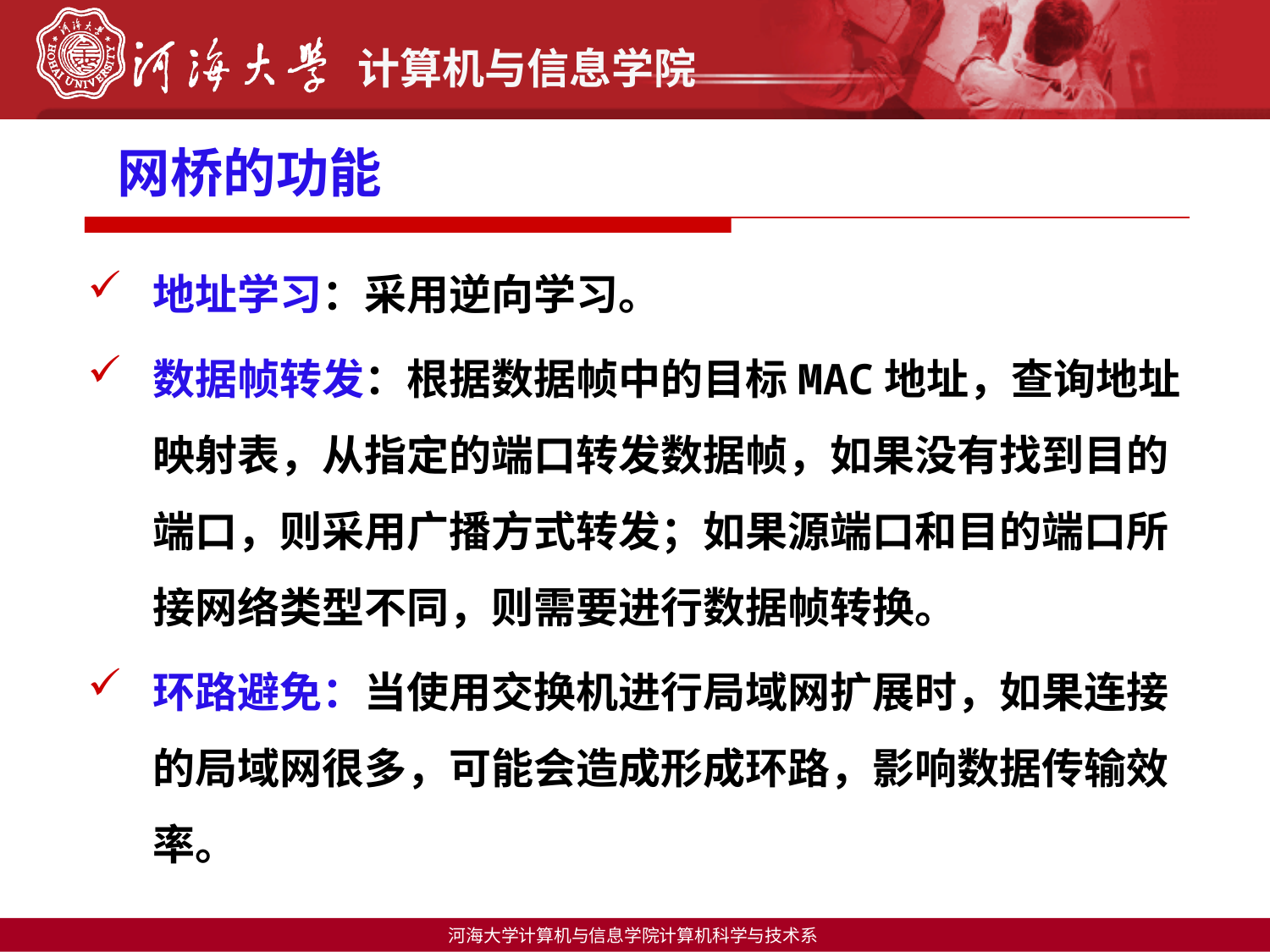

# 网桥的功能
地址学习：采用逆向学习。
数据帧转发：根据数据帧中的目标MAC地址，查询地址映射表，从指定的端口转发数据帧，如果没有找到目的端口，则采用广播方式转发；如果源端口和目的端口所接网络类型不同，则需要进行数据帧转换。
环路避免：当使用交换机进行局域网扩展时，如果连接的局域网很多，可能会造成形成环路，影响数据传输效率。